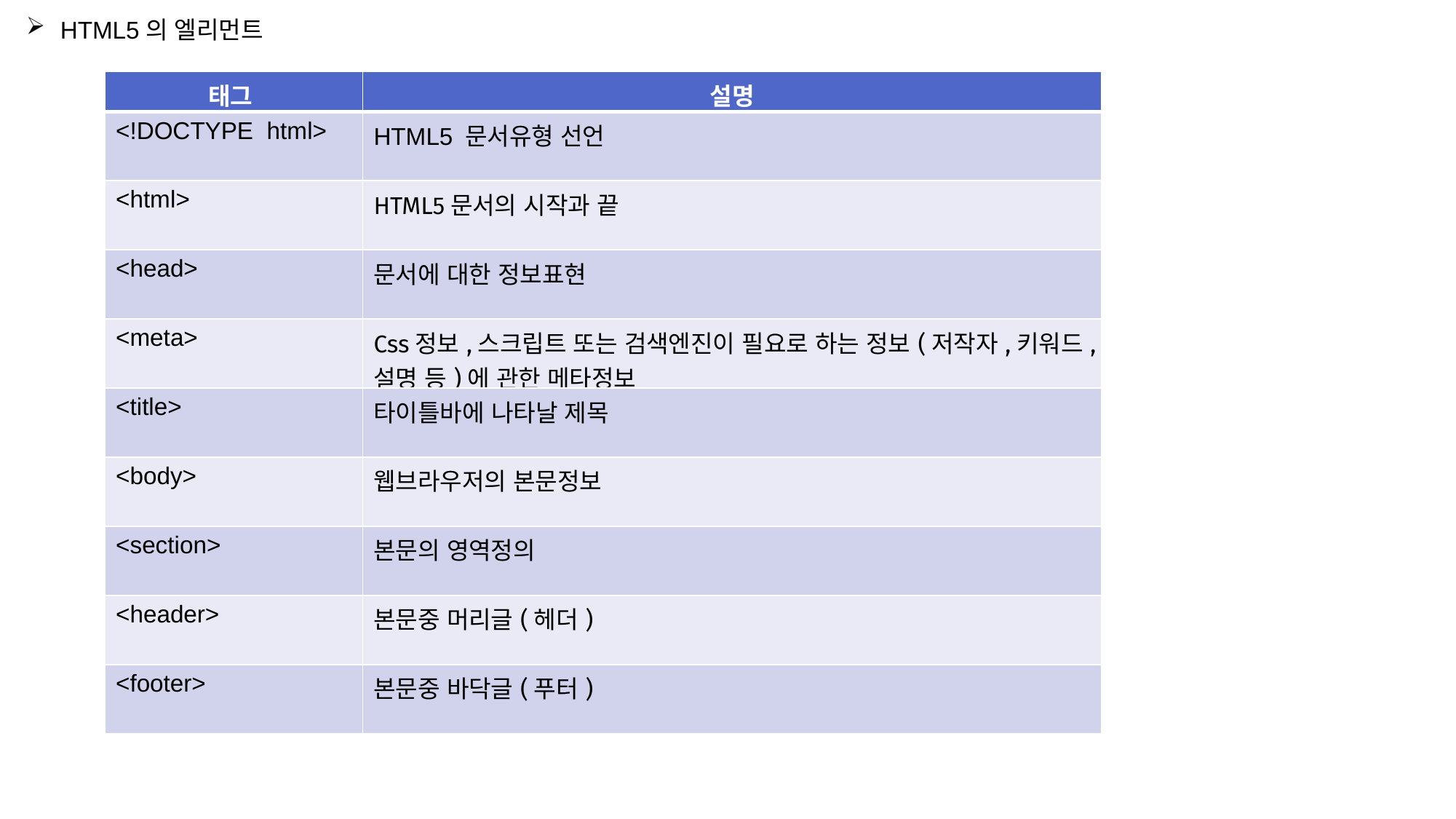

HTML5의 엘리먼트
| 태그 | 설명 |
| --- | --- |
| <!DOCTYPE html> | HTML5 문서유형 선언 |
| <html> | HTML5문서의 시작과 끝 |
| <head> | 문서에 대한 정보표현 |
| <meta> | Css정보,스크립트 또는 검색엔진이 필요로 하는 정보(저작자,키워드,설명 등)에 관한 메타정보 |
| <title> | 타이틀바에 나타날 제목 |
| <body> | 웹브라우저의 본문정보 |
| <section> | 본문의 영역정의 |
| <header> | 본문중 머리글(헤더) |
| <footer> | 본문중 바닥글(푸터) |